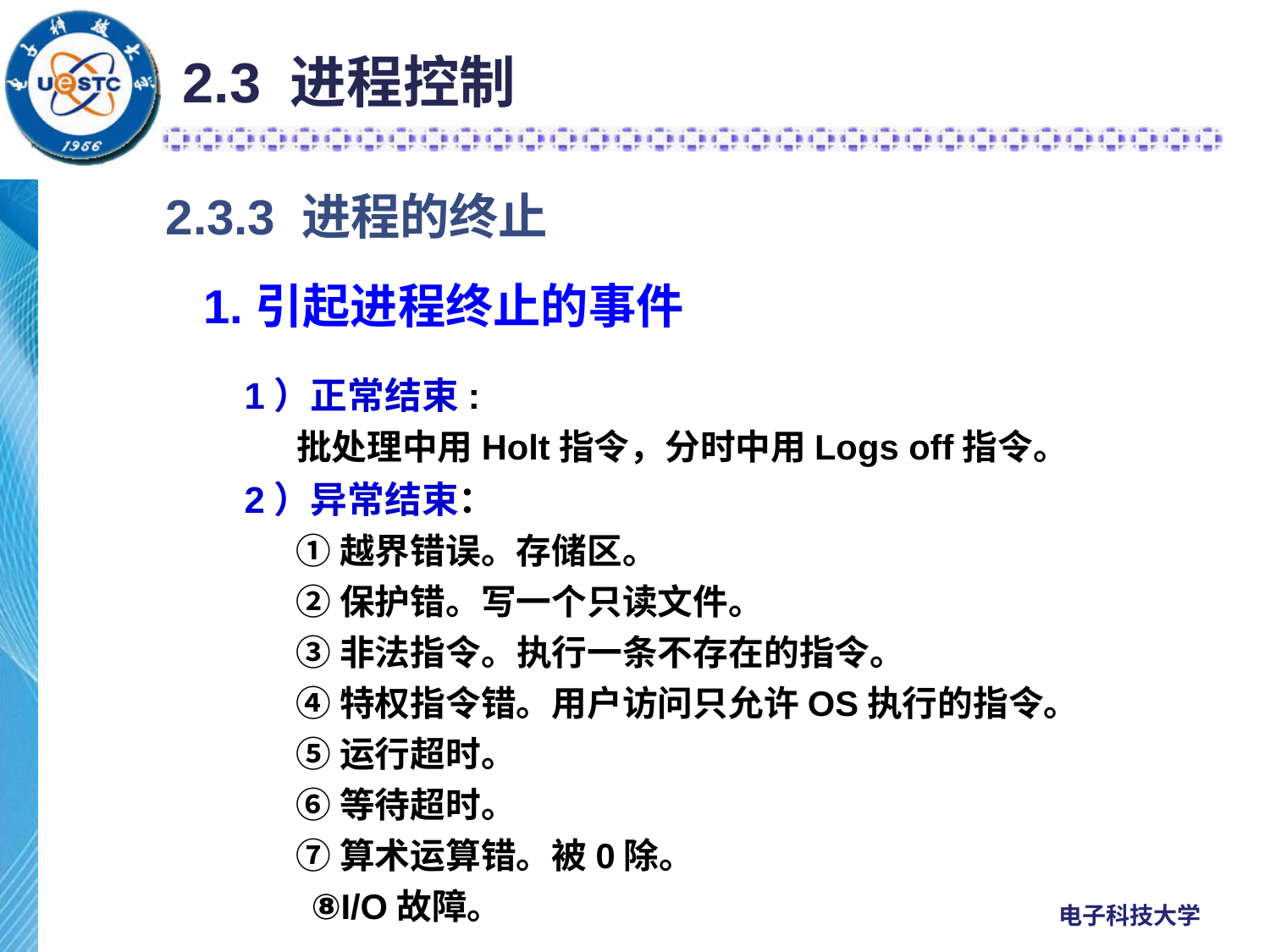

2.3 进程控制
2.3.3 进程的终止
1.引起进程终止的事件

  1）正常结束:
        批处理中用Holt指令，分时中用Logs off指令。
  2）异常结束：
         ①越界错误。存储区。
         ②保护错。写一个只读文件。
         ③非法指令。执行一条不存在的指令。
         ④特权指令错。用户访问只允许OS执行的指令。
         ⑤运行超时。
         ⑥等待超时。
         ⑦算术运算错。被0除。
         ⑧I/O故障。